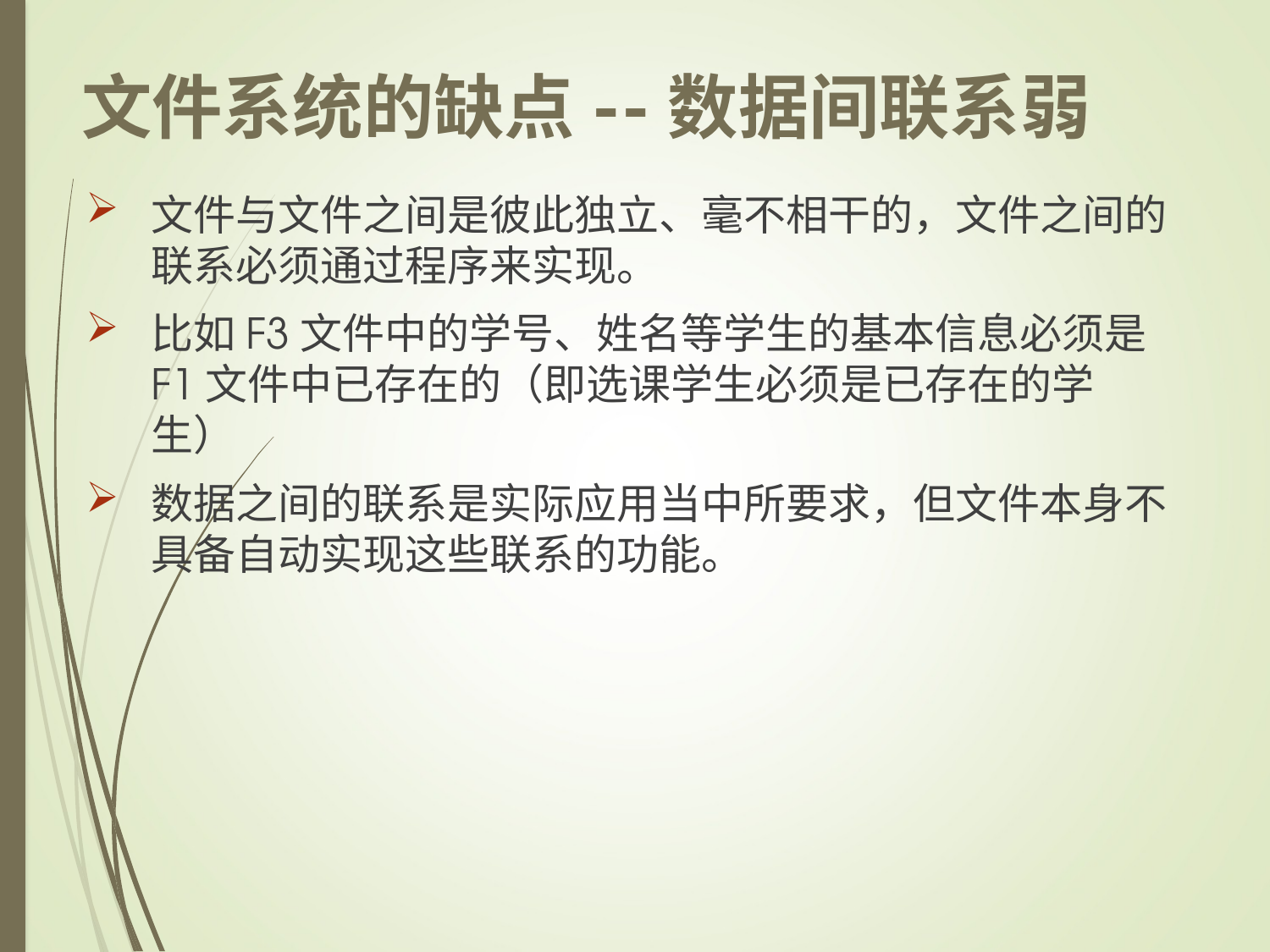

文件系统的缺点--数据间联系弱
文件与文件之间是彼此独立、毫不相干的，文件之间的联系必须通过程序来实现。
比如F3文件中的学号、姓名等学生的基本信息必须是F1文件中已存在的（即选课学生必须是已存在的学生）
数据之间的联系是实际应用当中所要求，但文件本身不具备自动实现这些联系的功能。